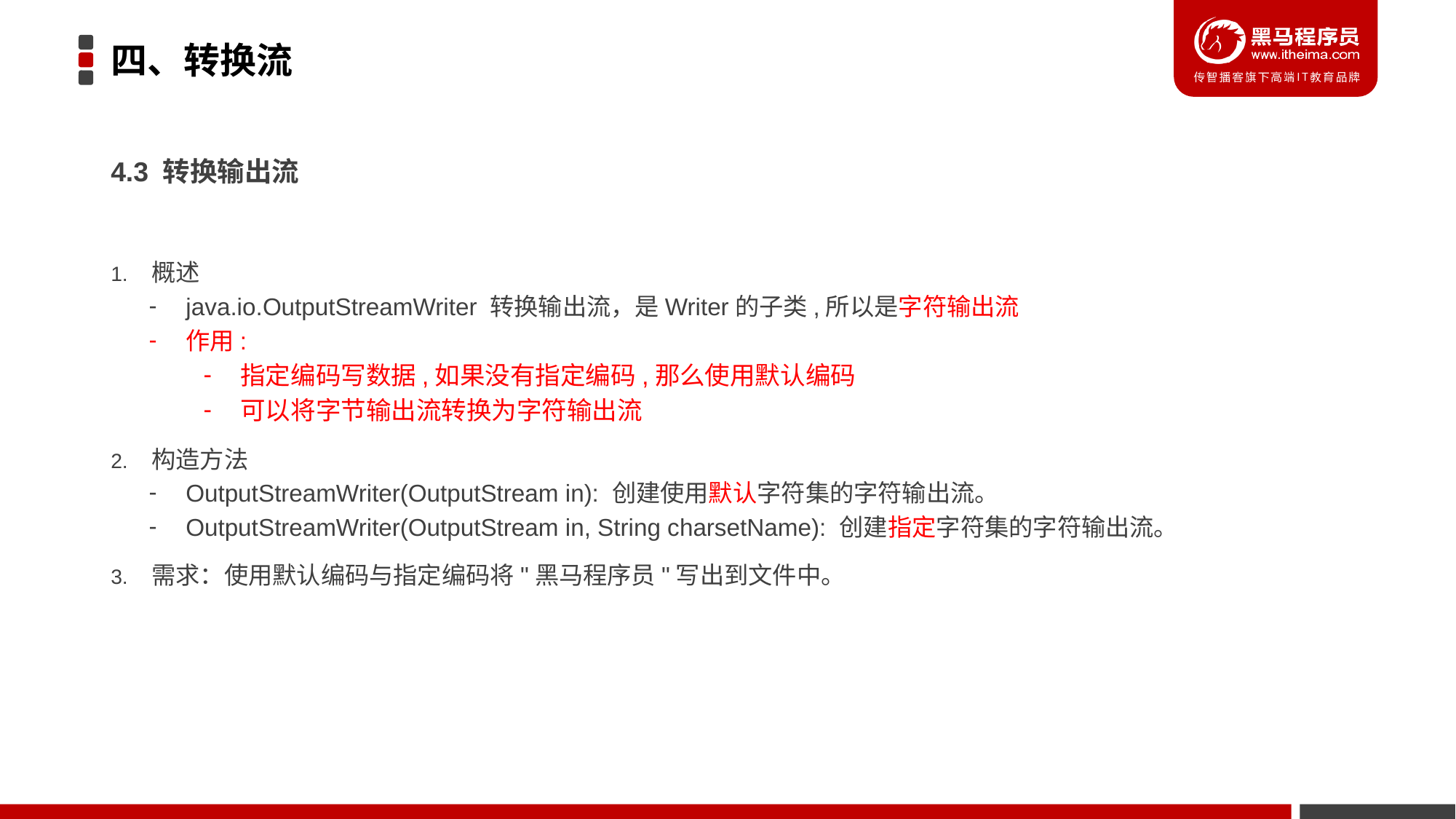

# 四、转换流
4.3 转换输出流
概述
java.io.OutputStreamWriter 转换输出流，是Writer的子类,所以是字符输出流
作用:
指定编码写数据,如果没有指定编码,那么使用默认编码
可以将字节输出流转换为字符输出流
构造方法
OutputStreamWriter(OutputStream in): 创建使用默认字符集的字符输出流。
OutputStreamWriter(OutputStream in, String charsetName): 创建指定字符集的字符输出流。
需求：使用默认编码与指定编码将"黑马程序员"写出到文件中。